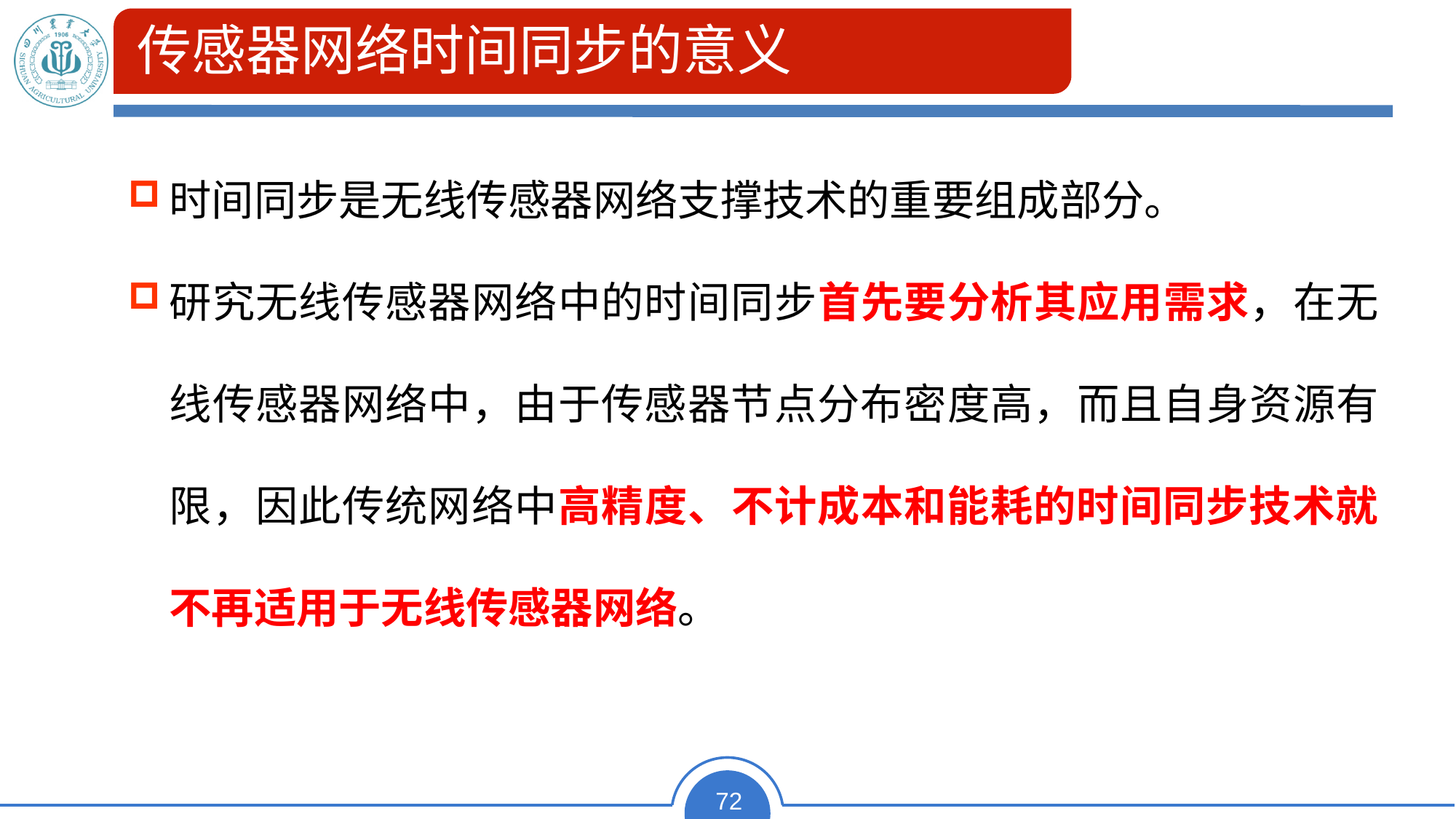

# 传感器网络时间同步的意义
时间同步是无线传感器网络支撑技术的重要组成部分。
研究无线传感器网络中的时间同步首先要分析其应用需求，在无线传感器网络中，由于传感器节点分布密度高，而且自身资源有限，因此传统网络中高精度、不计成本和能耗的时间同步技术就不再适用于无线传感器网络。